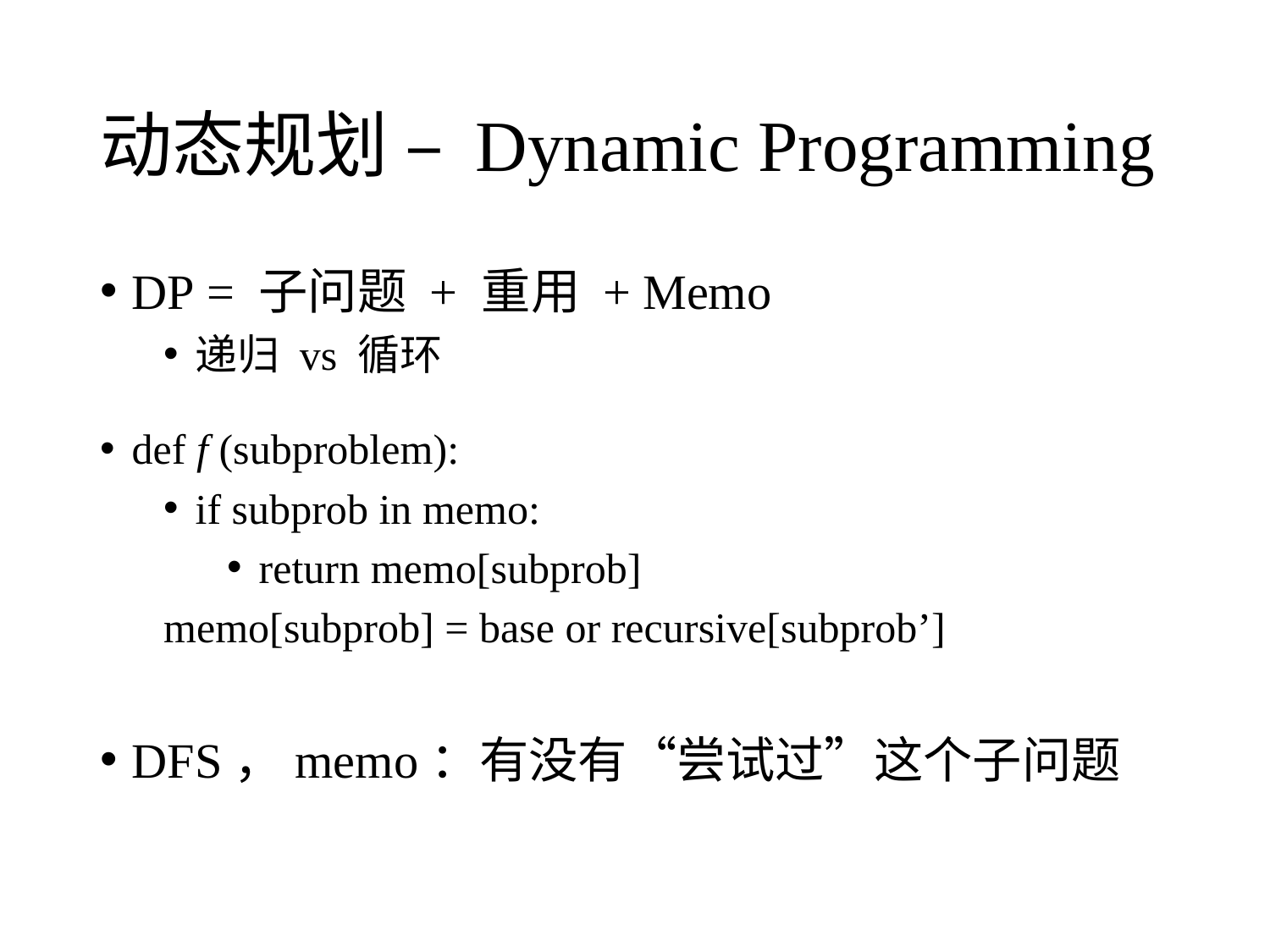

# 动态规划 – Dynamic Programming
DP = 子问题 + 重用 + Memo
递归 vs 循环

def f (subproblem):
if subprob in memo:
return memo[subprob]
memo[subprob] = base or recursive[subprob’]

DFS，memo：有没有“尝试过”这个子问题